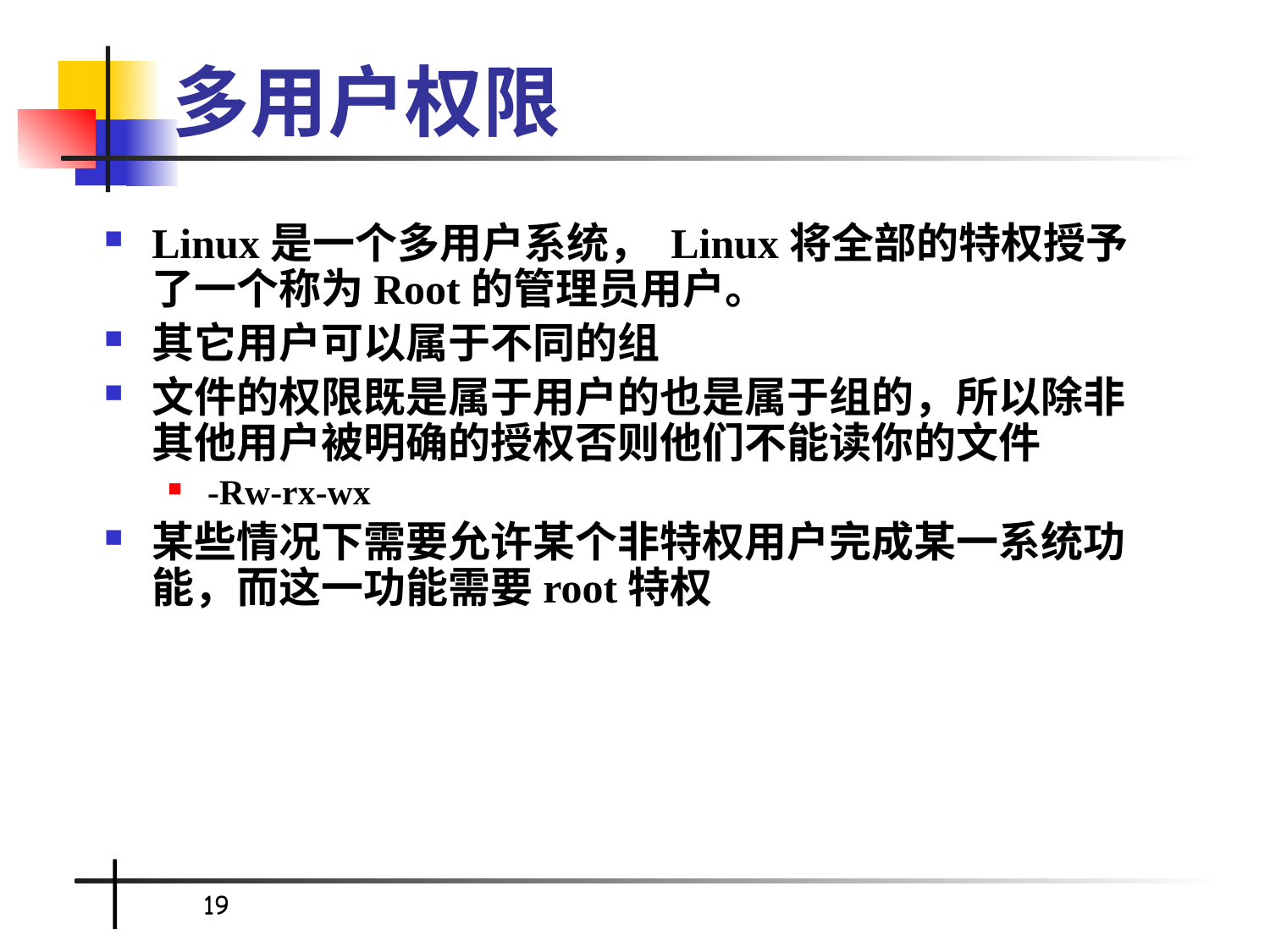

# 多用户权限
Linux是一个多用户系统， Linux将全部的特权授予了一个称为Root的管理员用户。
其它用户可以属于不同的组
文件的权限既是属于用户的也是属于组的，所以除非其他用户被明确的授权否则他们不能读你的文件
-Rw-rx-wx
某些情况下需要允许某个非特权用户完成某一系统功能，而这一功能需要root特权
19